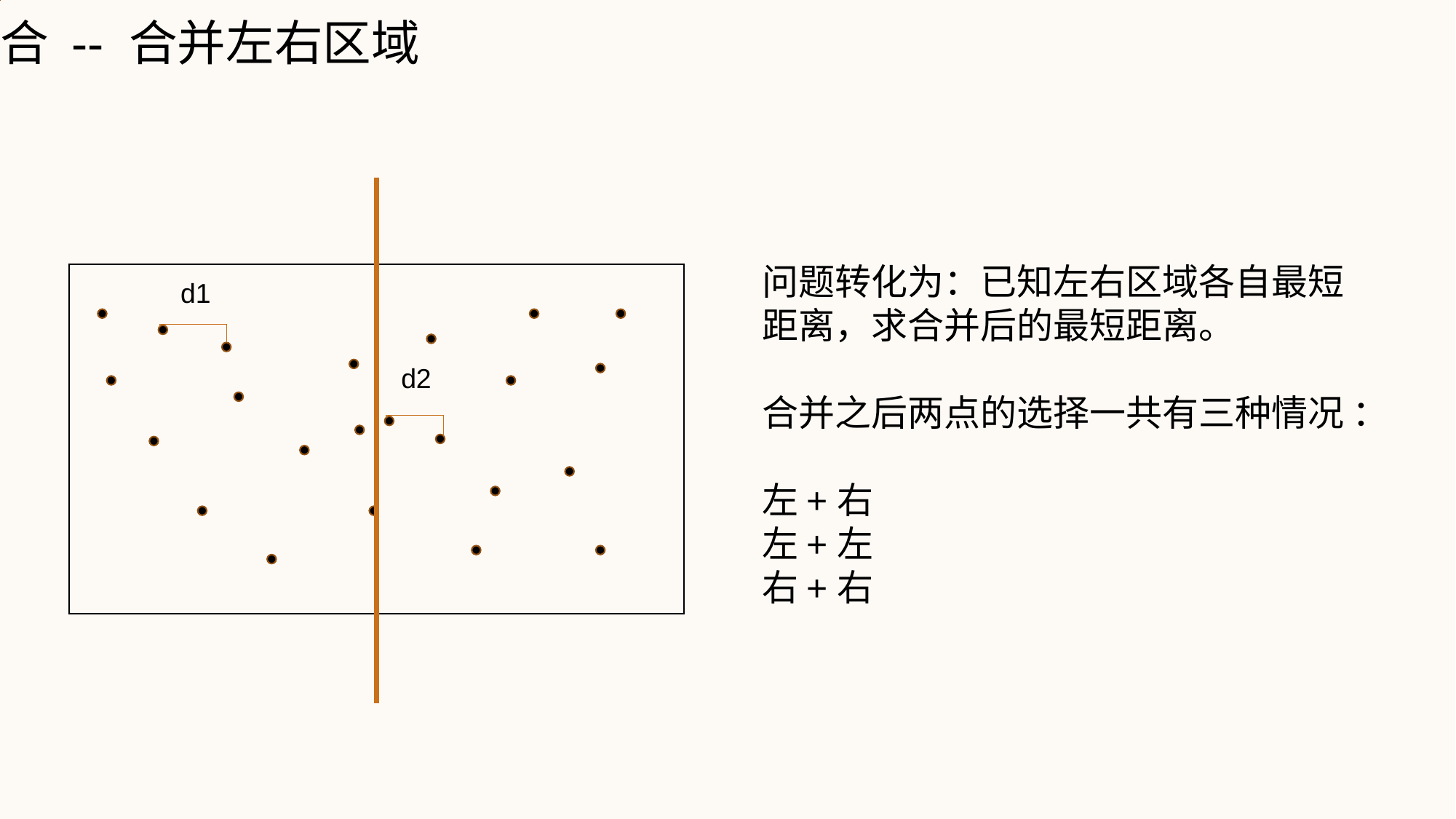

合 -- 合并左右区域
问题转化为：已知左右区域各自最短距离，求合并后的最短距离。

合并之后两点的选择一共有三种情况 ：

左+右
左+左
右+右

d1

d2